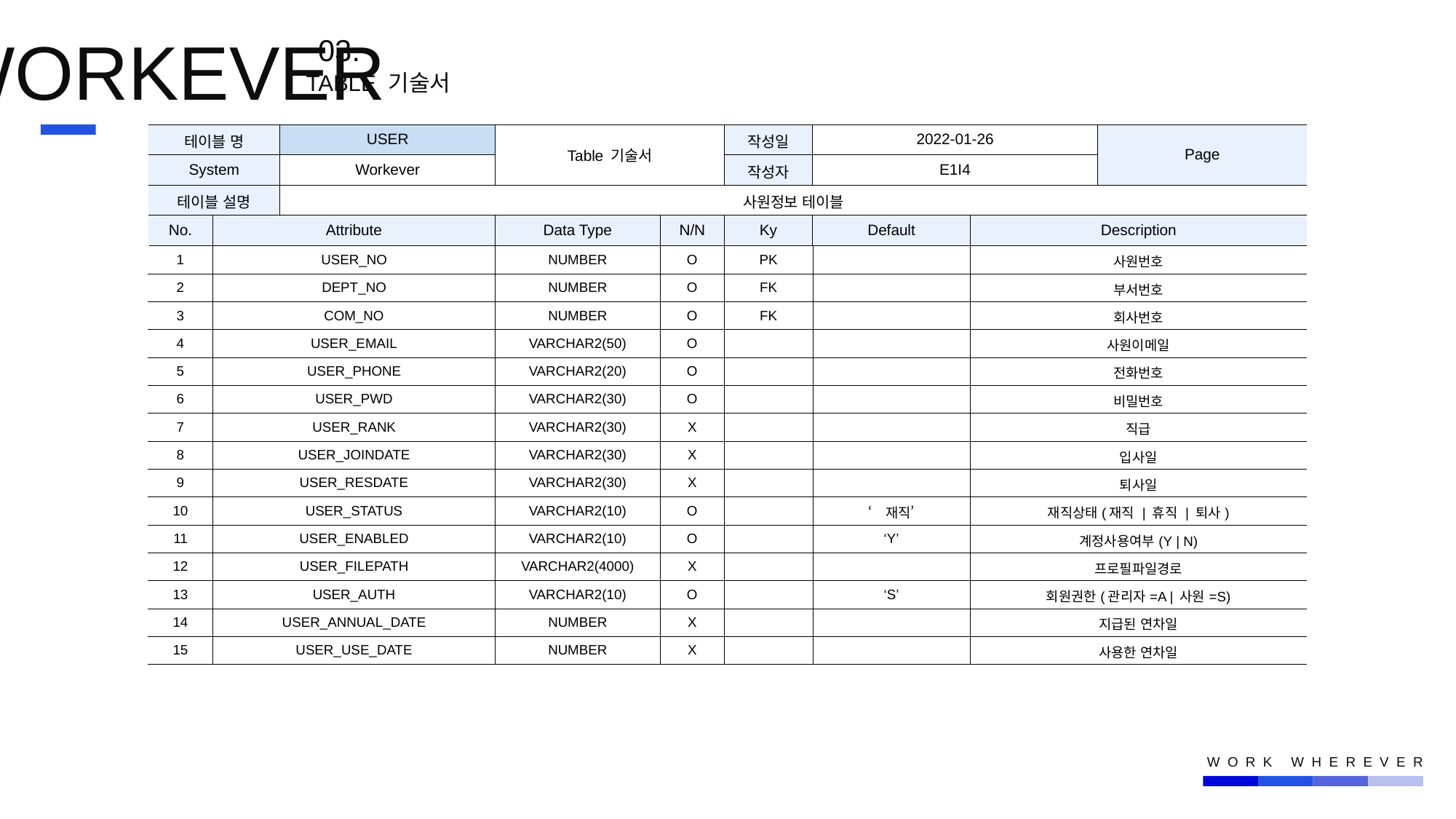

WORKEVER
03.
TABLE 기술서

| 테이블 명 |  | USER | Table 기술서 |  | 작성일 | 2022-01-26 |  | Page |
| --- | --- | --- | --- | --- | --- | --- | --- | --- |
| System |  | Workever |  |  | 작성자 | E1I4 |  |  |
| 테이블 설명 |  | 사원정보 테이블 |  |  |  |  |  |  |
| No. | Attribute | Atribute | Data Type | N/N | Ky | Default | Description | Description |
| 1 | USER\_NO | 정의1 | NUMBER | O | PK |  | 사원번호 | OOO |
| 2 | DEPT\_NO |  | NUMBER | O | FK |  | 부서번호 |  |
| 3 | COM\_NO |  | NUMBER | O | FK |  | 회사번호 |  |
| 4 | USER\_EMAIL |  | VARCHAR2(50) | O |  |  | 사원이메일 |  |
| 5 | USER\_PHONE |  | VARCHAR2(20) | O |  |  | 전화번호 |  |
| 6 | USER\_PWD |  | VARCHAR2(30) | O |  |  | 비밀번호 |  |
| 7 | USER\_RANK |  | VARCHAR2(30) | X |  |  | 직급 |  |
| 8 | USER\_JOINDATE |  | VARCHAR2(30) | X |  |  | 입사일 |  |
| 9 | USER\_RESDATE |  | VARCHAR2(30) | X |  |  | 퇴사일 |  |
| 10 | USER\_STATUS |  | VARCHAR2(10) | O |  | ‘재직’ | 재직상태(재직 | 휴직 | 퇴사) |  |
| 11 | USER\_ENABLED |  | VARCHAR2(10) | O |  | ‘Y’ | 계정사용여부(Y | N) |  |
| 12 | USER\_FILEPATH |  | VARCHAR2(4000) | X |  |  | 프로필파일경로 |  |
| 13 | USER\_AUTH |  | VARCHAR2(10) | O |  | ‘S’ | 회원권한(관리자=A | 사원=S) |  |
| 14 | USER\_ANNUAL\_DATE |  | NUMBER | X |  |  | 지급된 연차일 |  |
| 15 | USER\_USE\_DATE |  | NUMBER | X |  |  | 사용한 연차일 |  |
WORK WHEREVER